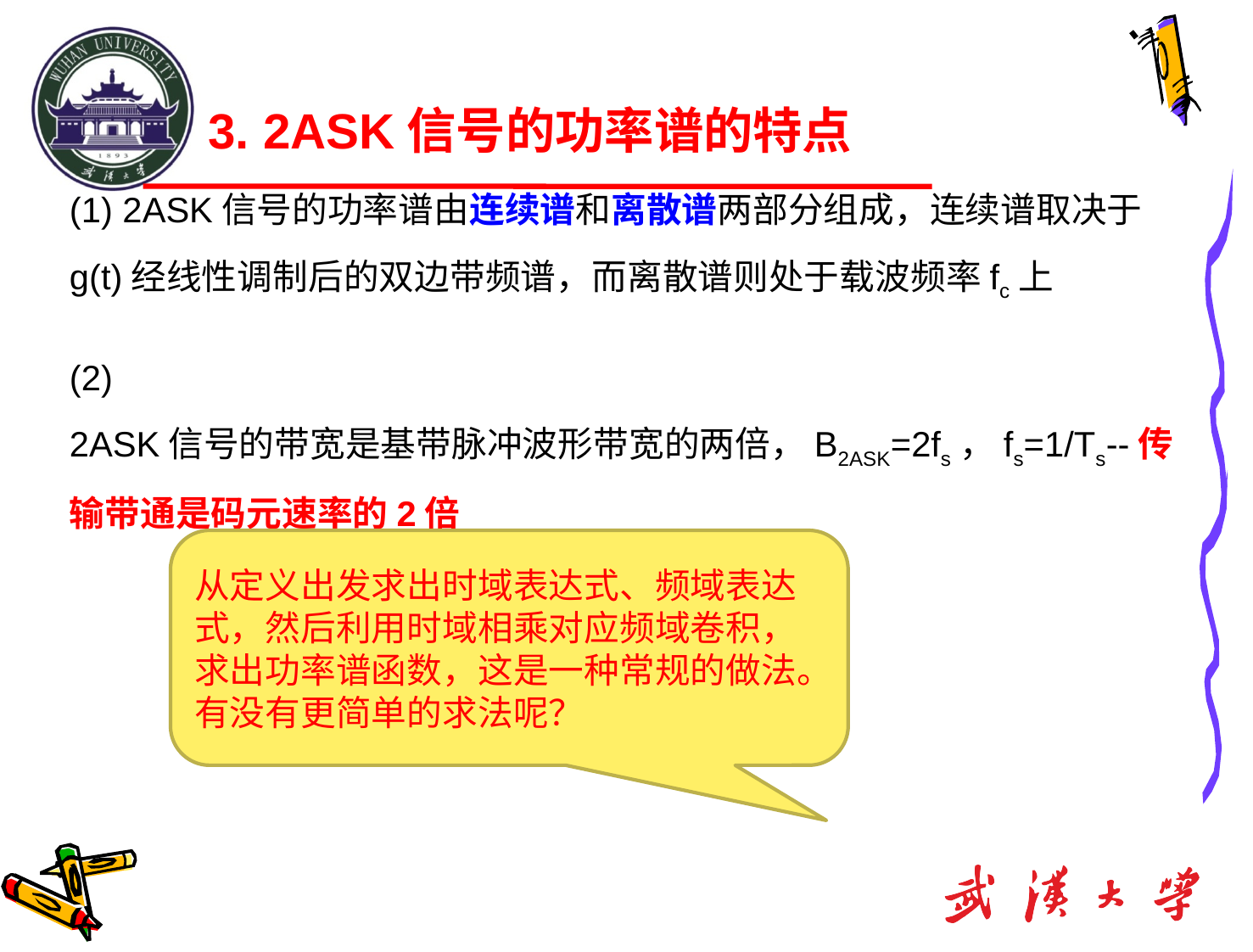

# 3. 2ASK信号的功率谱的特点
(1) 2ASK信号的功率谱由连续谱和离散谱两部分组成，连续谱取决于g(t)经线性调制后的双边带频谱，而离散谱则处于载波频率fc上

(2) 2ASK信号的带宽是基带脉冲波形带宽的两倍，B2ASK=2fs，fs=1/Ts--传输带通是码元速率的2倍
从定义出发求出时域表达式、频域表达式，然后利用时域相乘对应频域卷积，求出功率谱函数，这是一种常规的做法。有没有更简单的求法呢？